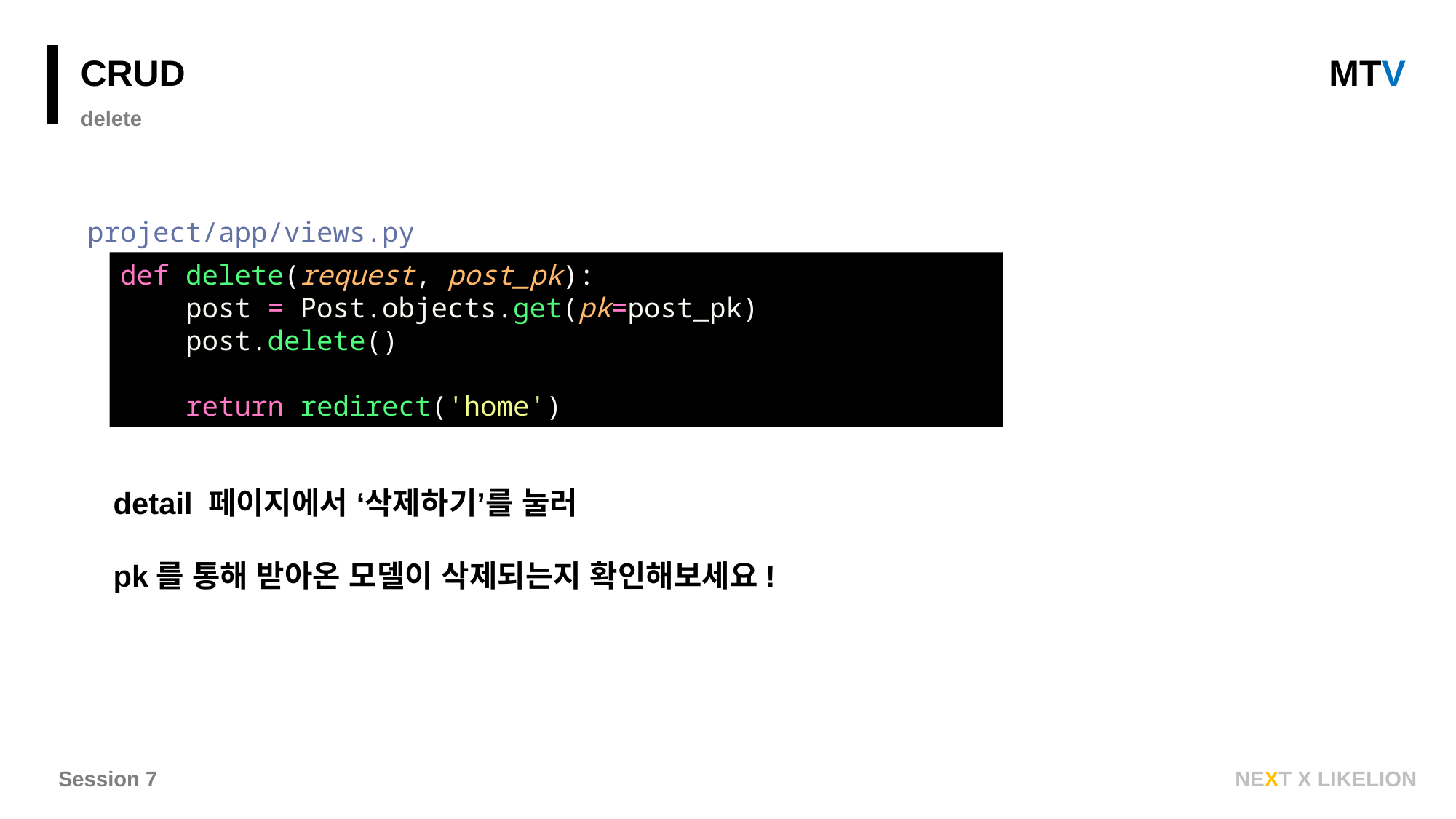

CRUD
MTV

delete
project/app/views.py
def delete(request, post_pk):
    post = Post.objects.get(pk=post_pk)
    post.delete()

    return redirect('home')
detail 페이지에서 ‘삭제하기’를 눌러

pk를 통해 받아온 모델이 삭제되는지 확인해보세요!
Session 7
NEXT X LIKELION